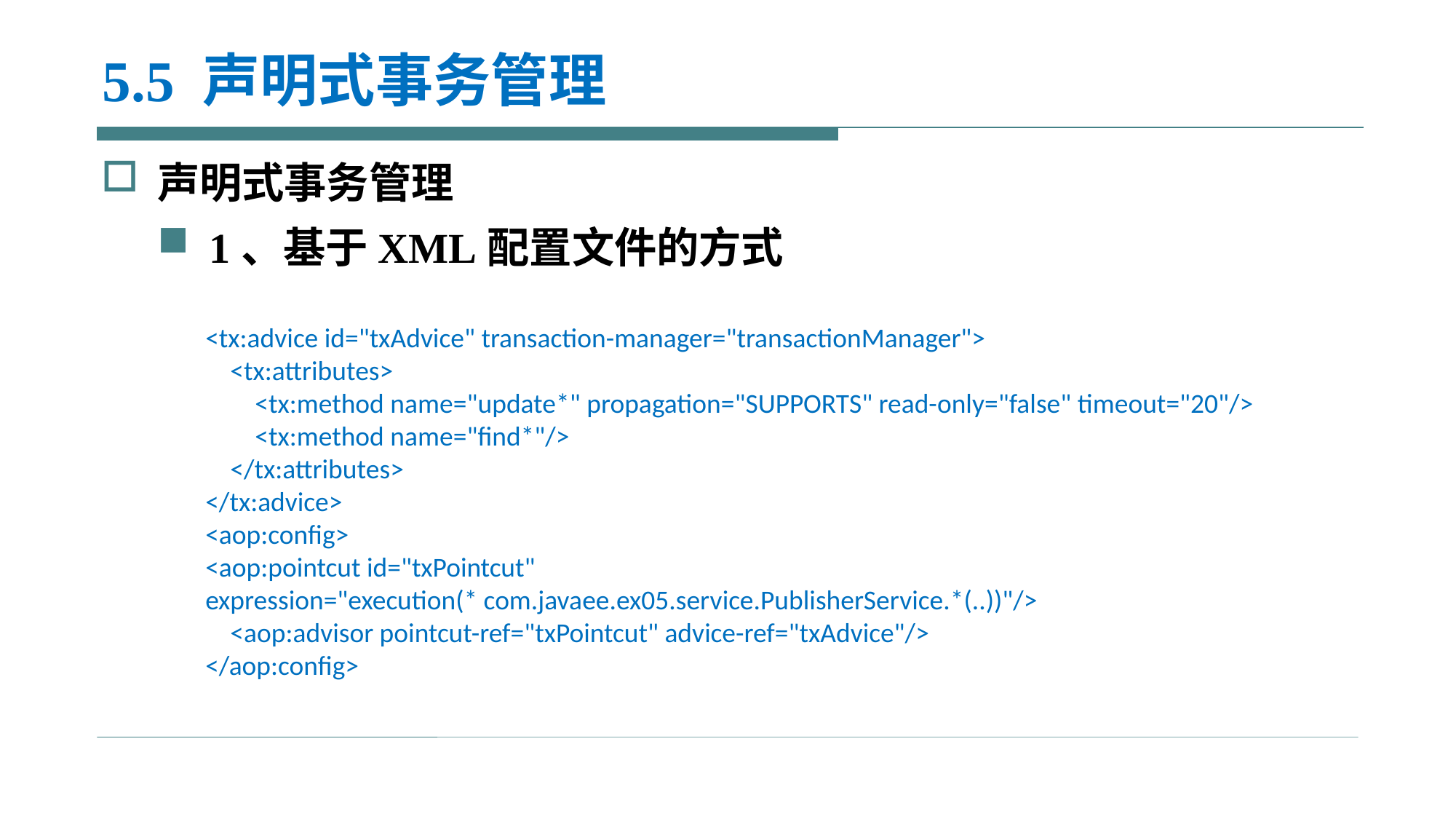

# 5.5 声明式事务管理
声明式事务管理
1、基于XML配置文件的方式

<tx:advice id="txAdvice" transaction-manager="transactionManager">    <tx:attributes>        <tx:method name="update*" propagation="SUPPORTS" read-only="false" timeout="20"/>        <tx:method name="find*"/>    </tx:attributes></tx:advice><aop:config><aop:pointcut id="txPointcut" expression="execution(* com.javaee.ex05.service.PublisherService.*(..))"/>    <aop:advisor pointcut-ref="txPointcut" advice-ref="txAdvice"/></aop:config>
34